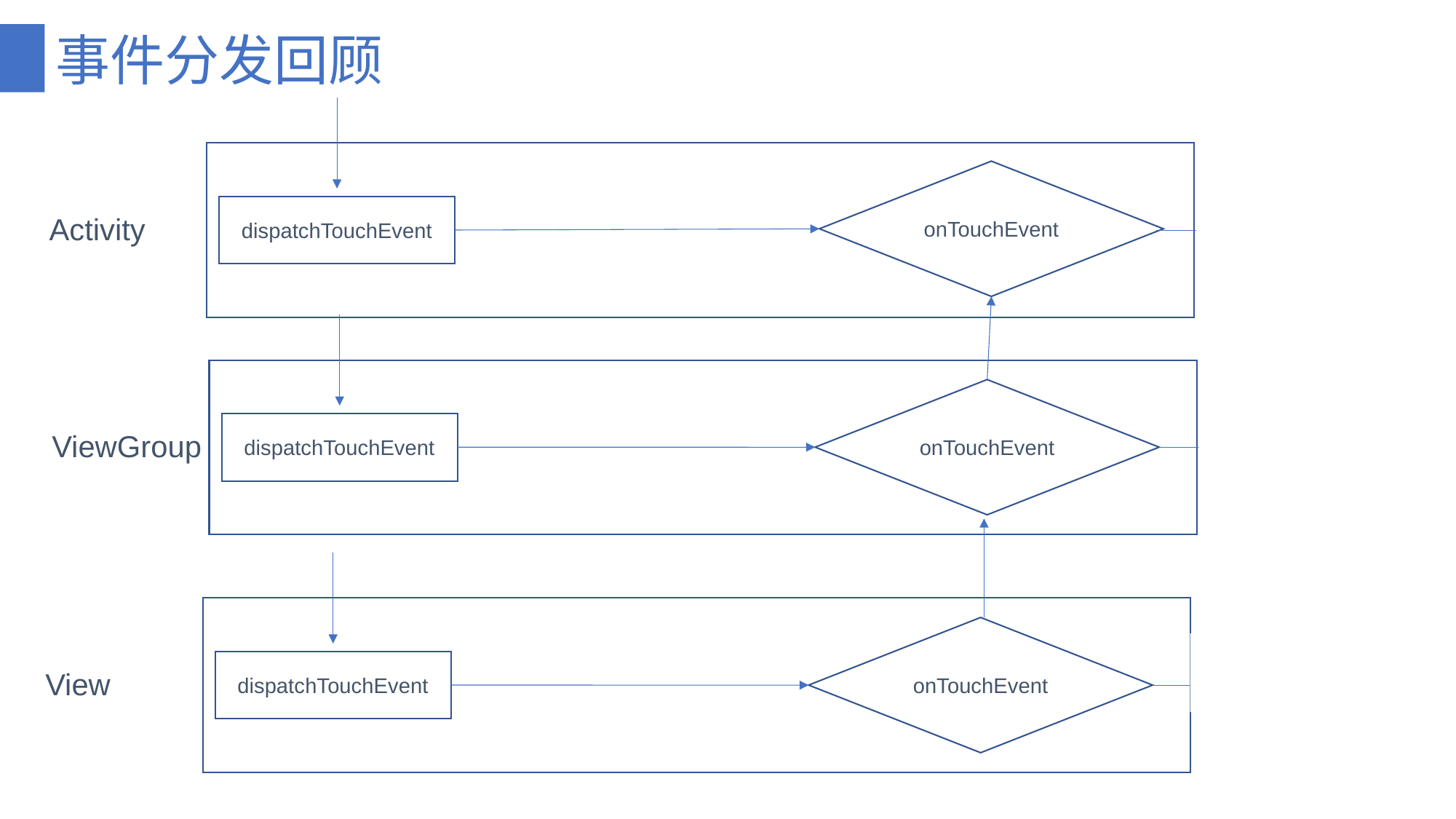

# 事件分发回顾
onTouchEvent
消费
Activity
dispatchTouchEvent

onTouchEvent
消费
ViewGroup
dispatchTouchEvent

onTouchEvent
消费
View
dispatchTouchEvent